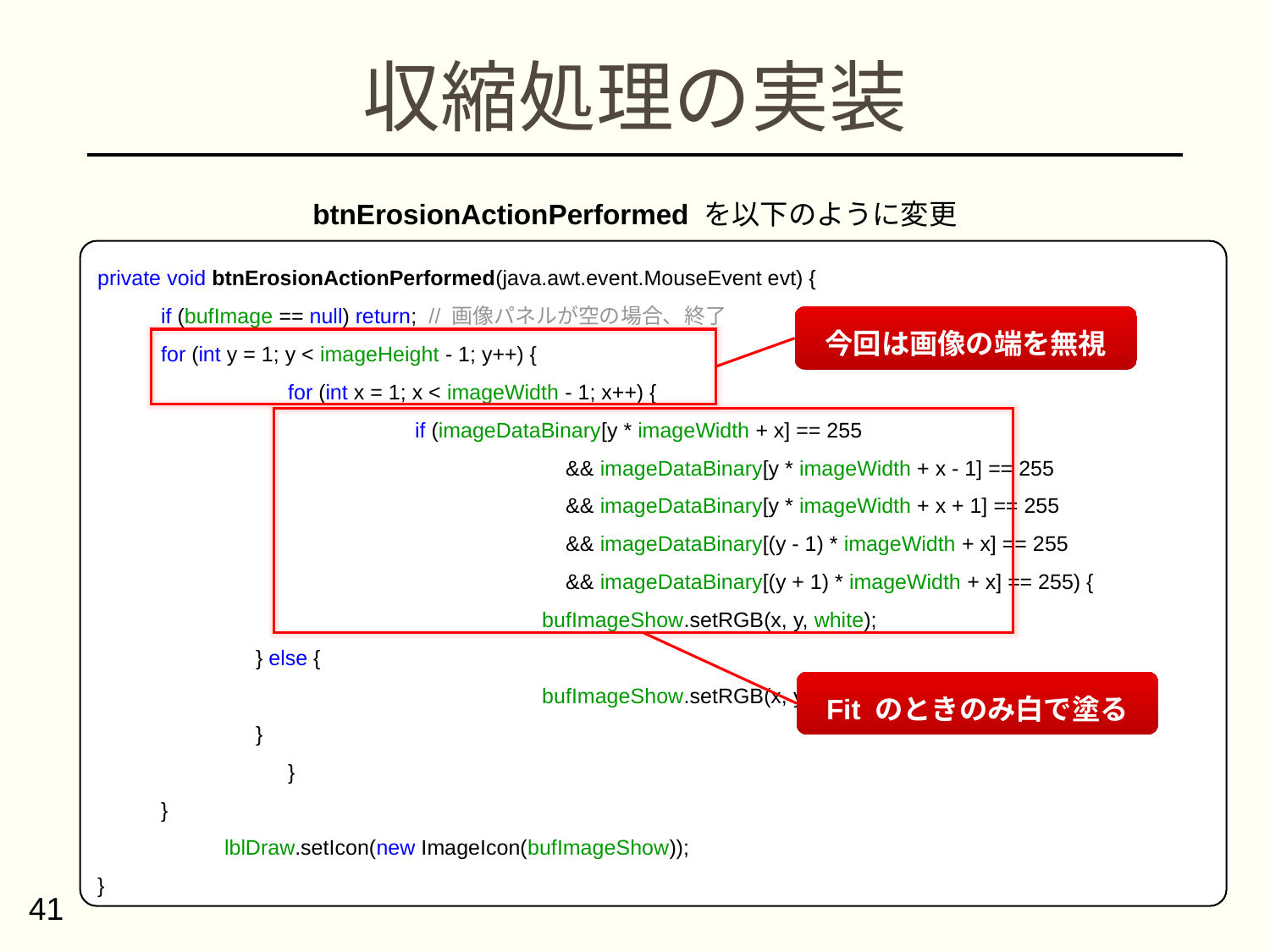

# 収縮処理の実装
btnErosionActionPerformed を以下のように変更
private void btnErosionActionPerformed(java.awt.event.MouseEvent evt) {
if (bufImage == null) return;  // 画像パネルが空の場合、終了
for (int y = 1; y < imageHeight - 1; y++) {
	for (int x = 1; x < imageWidth - 1; x++) {
		if (imageDataBinary[y * imageWidth + x] == 255
			    && imageDataBinary[y * imageWidth + x - 1] == 255
			    && imageDataBinary[y * imageWidth + x + 1] == 255
			    && imageDataBinary[(y - 1) * imageWidth + x] == 255
			    && imageDataBinary[(y + 1) * imageWidth + x] == 255) {
			bufImageShow.setRGB(x, y, white);
                } else {
			bufImageShow.setRGB(x, y, black);
                }
	}
}
	lblDraw.setIcon(new ImageIcon(bufImageShow));
}
今回は画像の端を無視

Fit のときのみ白で塗る
41